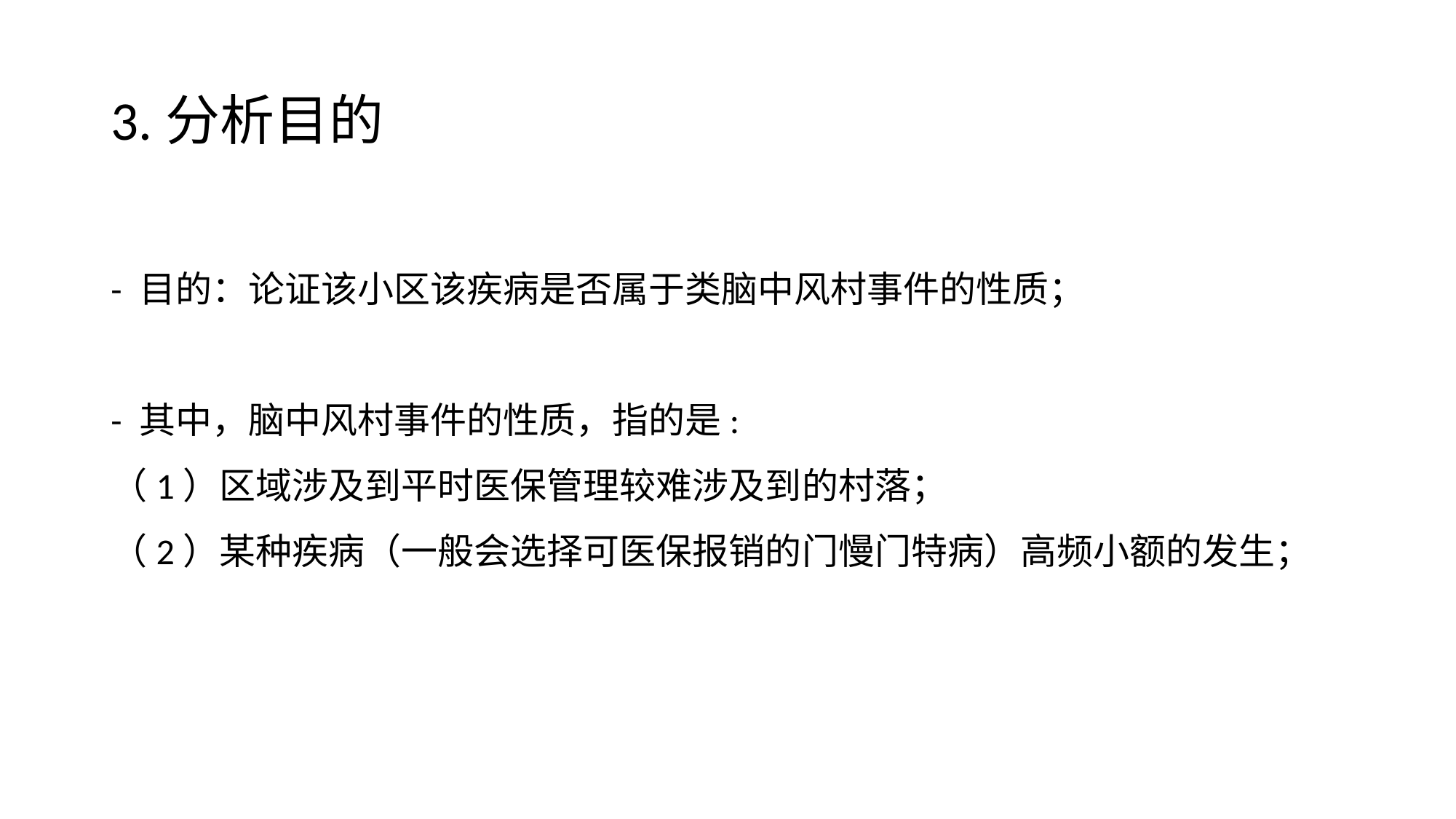

# - 目的：论证该小区该疾病是否属于类脑中风村事件的性质； - 其中，脑中风村事件的性质，指的是: （1）区域涉及到平时医保管理较难涉及到的村落； （2）某种疾病（一般会选择可医保报销的门慢门特病）高频小额的发生；
3.分析目的